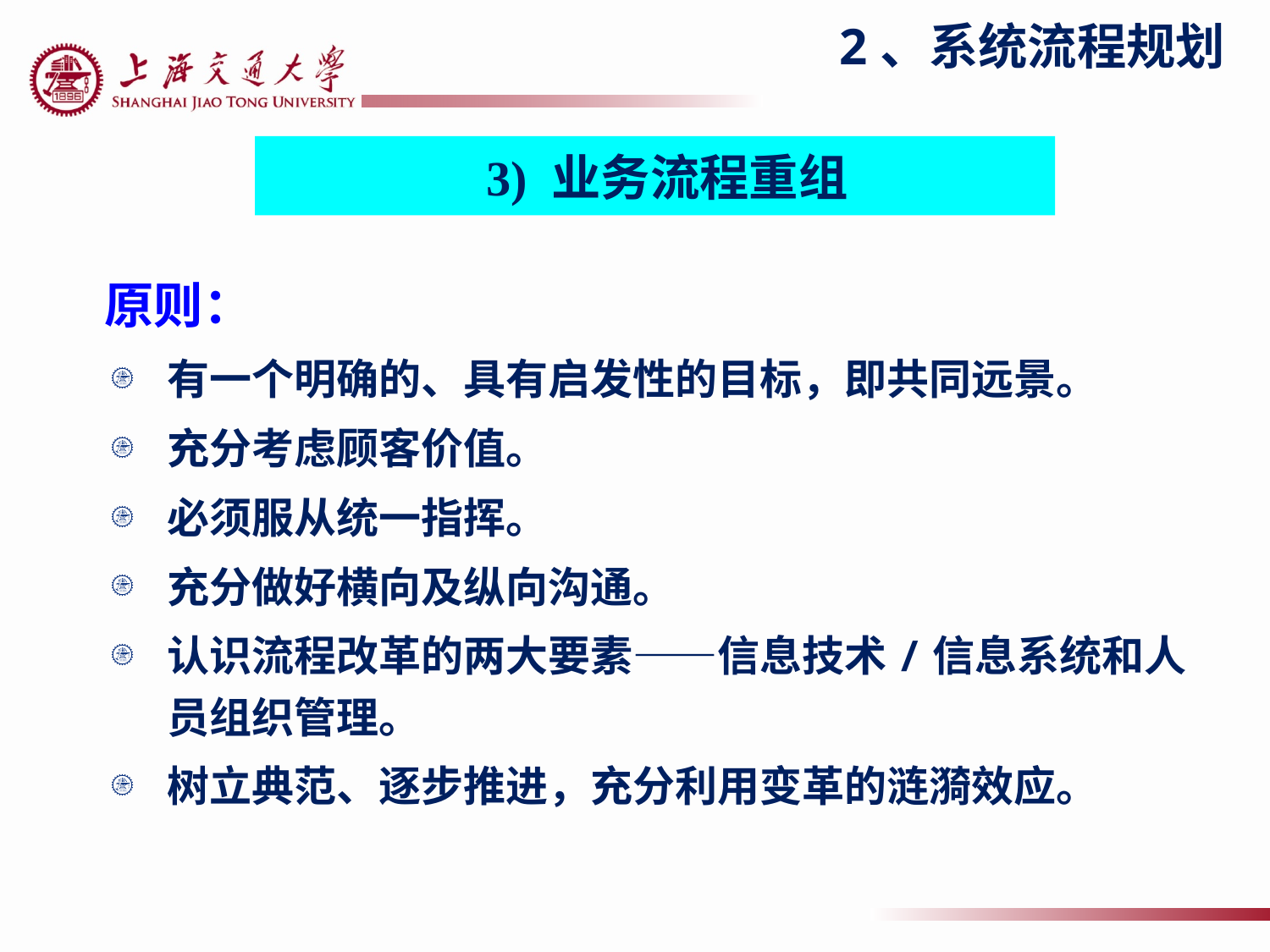

# 2、系统流程规划
  3) 业务流程重组
原则：
有一个明确的、具有启发性的目标，即共同远景。
充分考虑顾客价值。
必须服从统一指挥。
充分做好横向及纵向沟通。
认识流程改革的两大要素——信息技术/信息系统和人员组织管理。
树立典范、逐步推进，充分利用变革的涟漪效应。